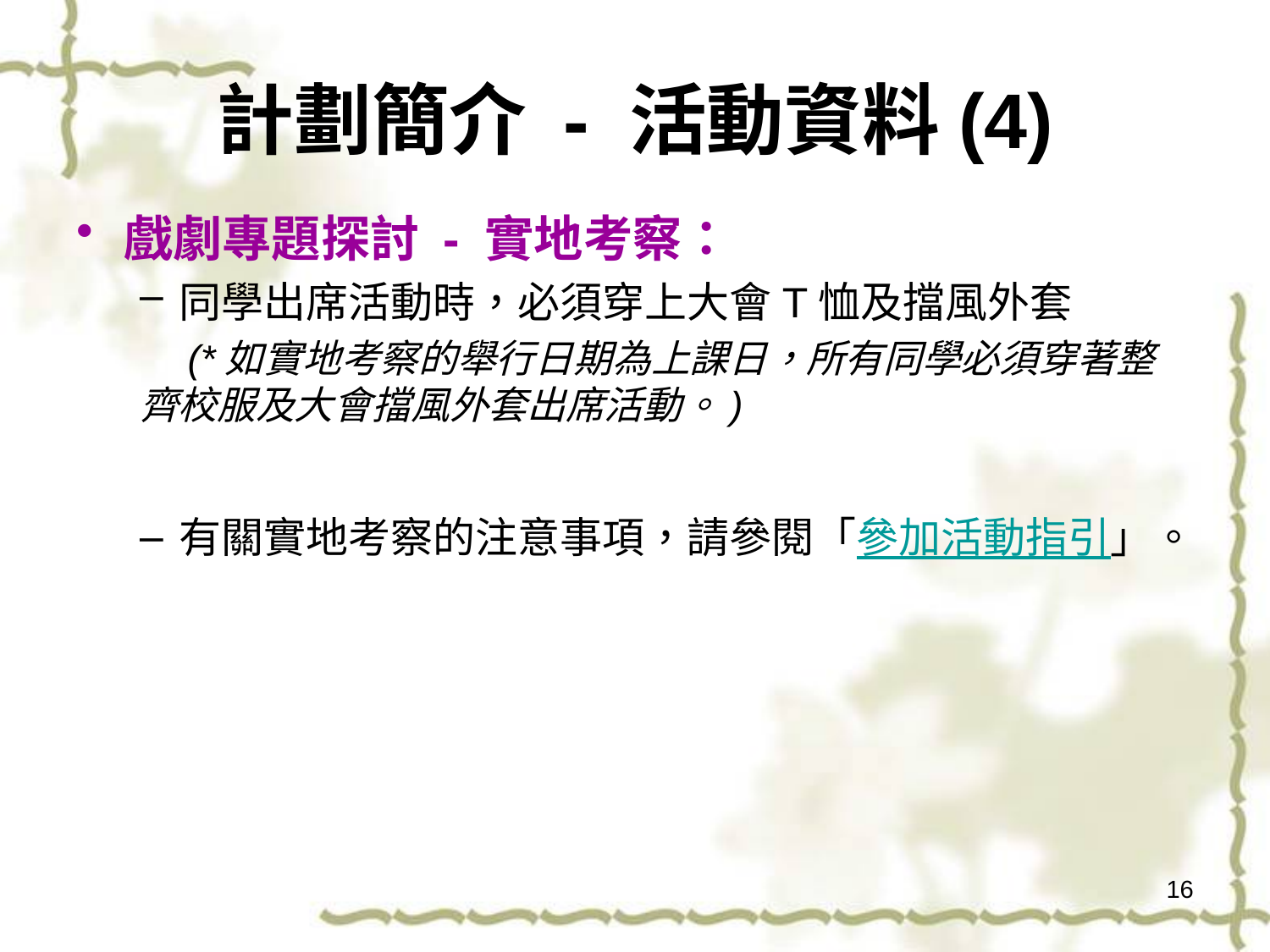

# 計劃簡介 - 活動資料(4)
戲劇專題探討 - 實地考察：
同學出席活動時，必須穿上大會T恤及擋風外套
　(*如實地考察的舉行日期為上課日，所有同學必須穿著整	齊校服及大會擋風外套出席活動。)

有關實地考察的注意事項，請參閱「參加活動指引」。

16